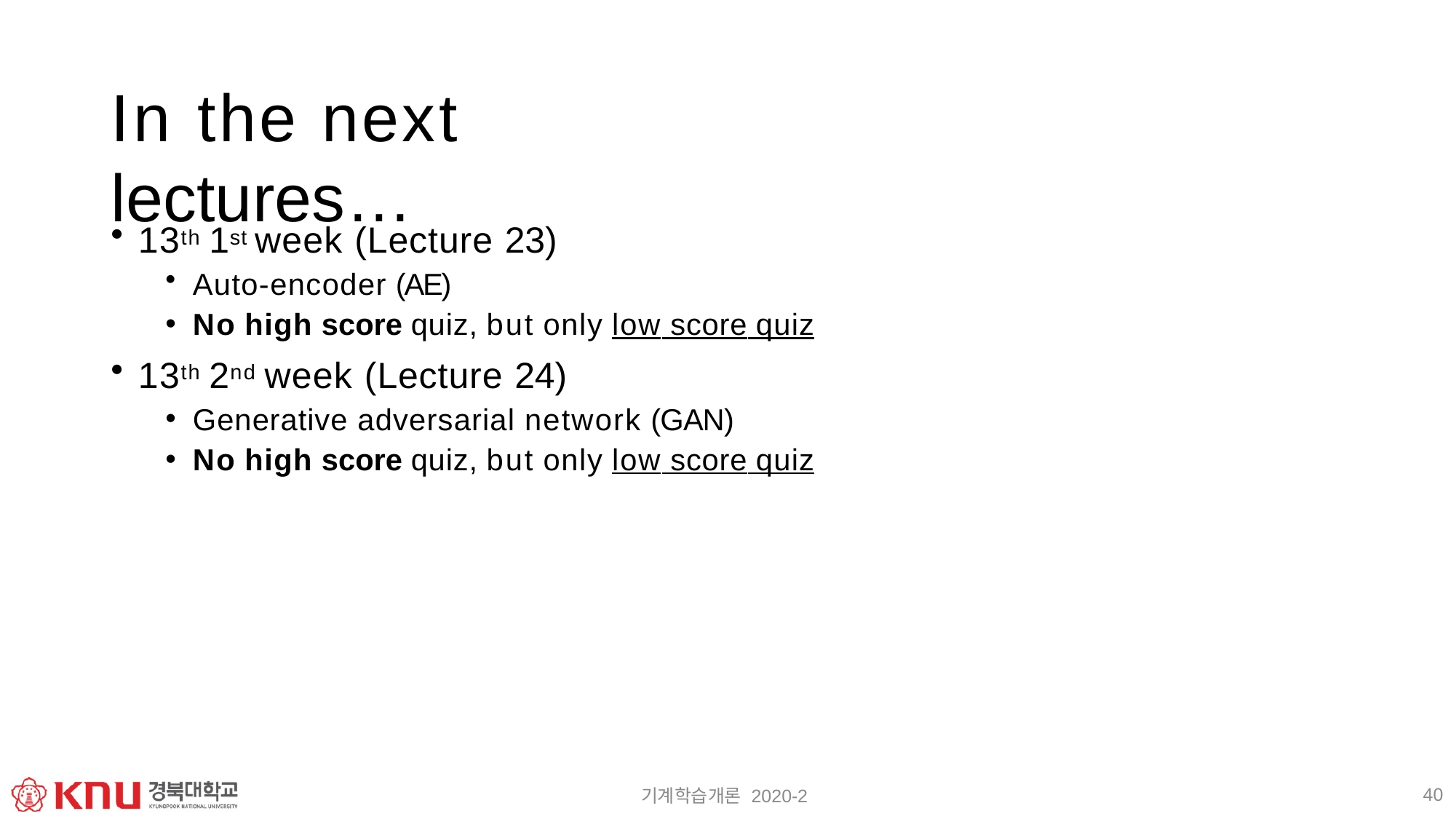

# In the next lectures…
13th 1st week (Lecture 23)
Auto-encoder (AE)
No high score quiz, but only low score quiz
13th 2nd week (Lecture 24)
Generative adversarial network (GAN)
No high score quiz, but only low score quiz
40
기계학습개론 2020-2